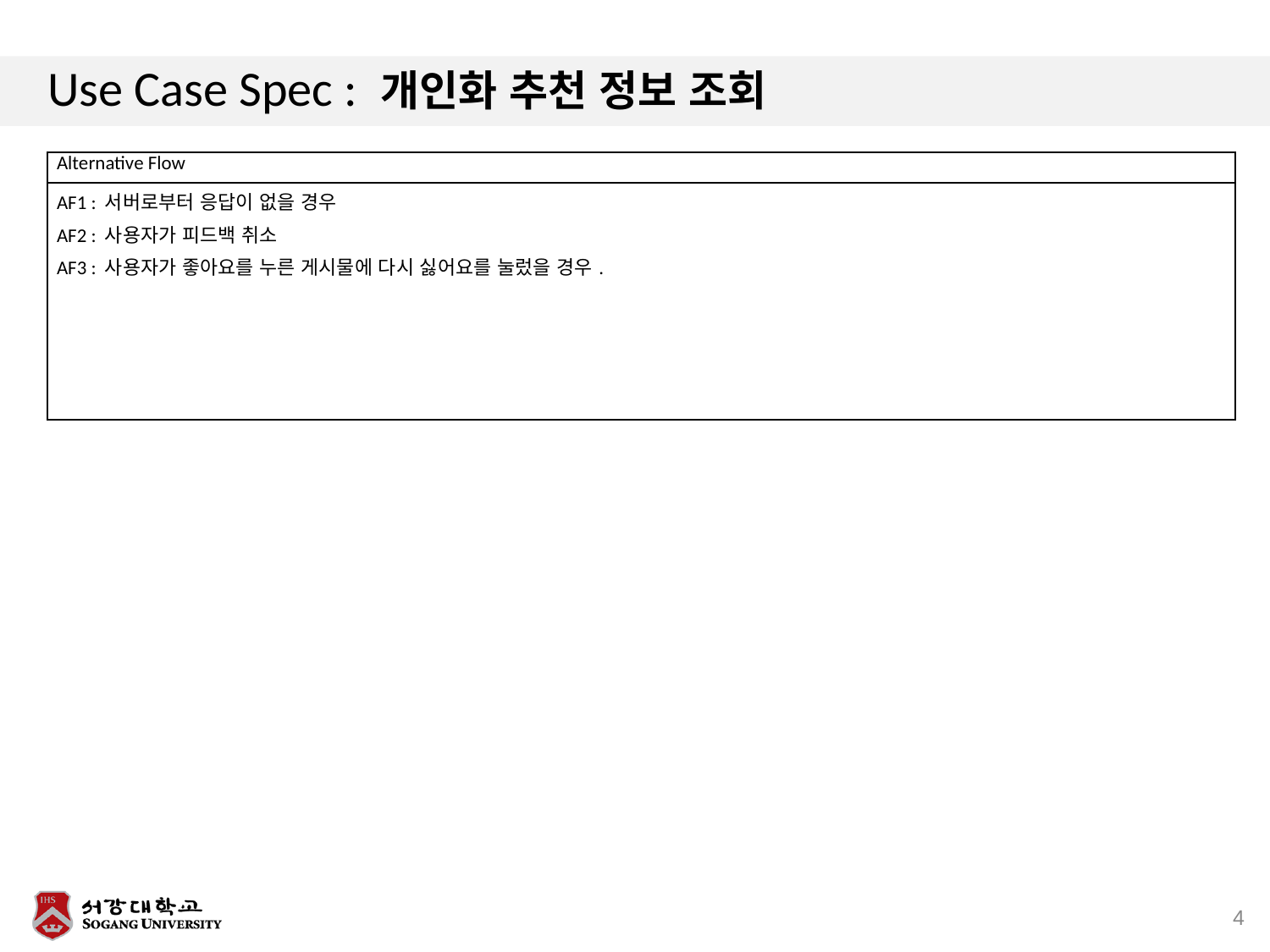

# Use Case Spec : 개인화 추천 정보 조회
| Alternative Flow |
| --- |
| AF1 : 서버로부터 응답이 없을 경우 AF2 : 사용자가 피드백 취소 AF3 : 사용자가 좋아요를 누른 게시물에 다시 싫어요를 눌렀을 경우. |
4